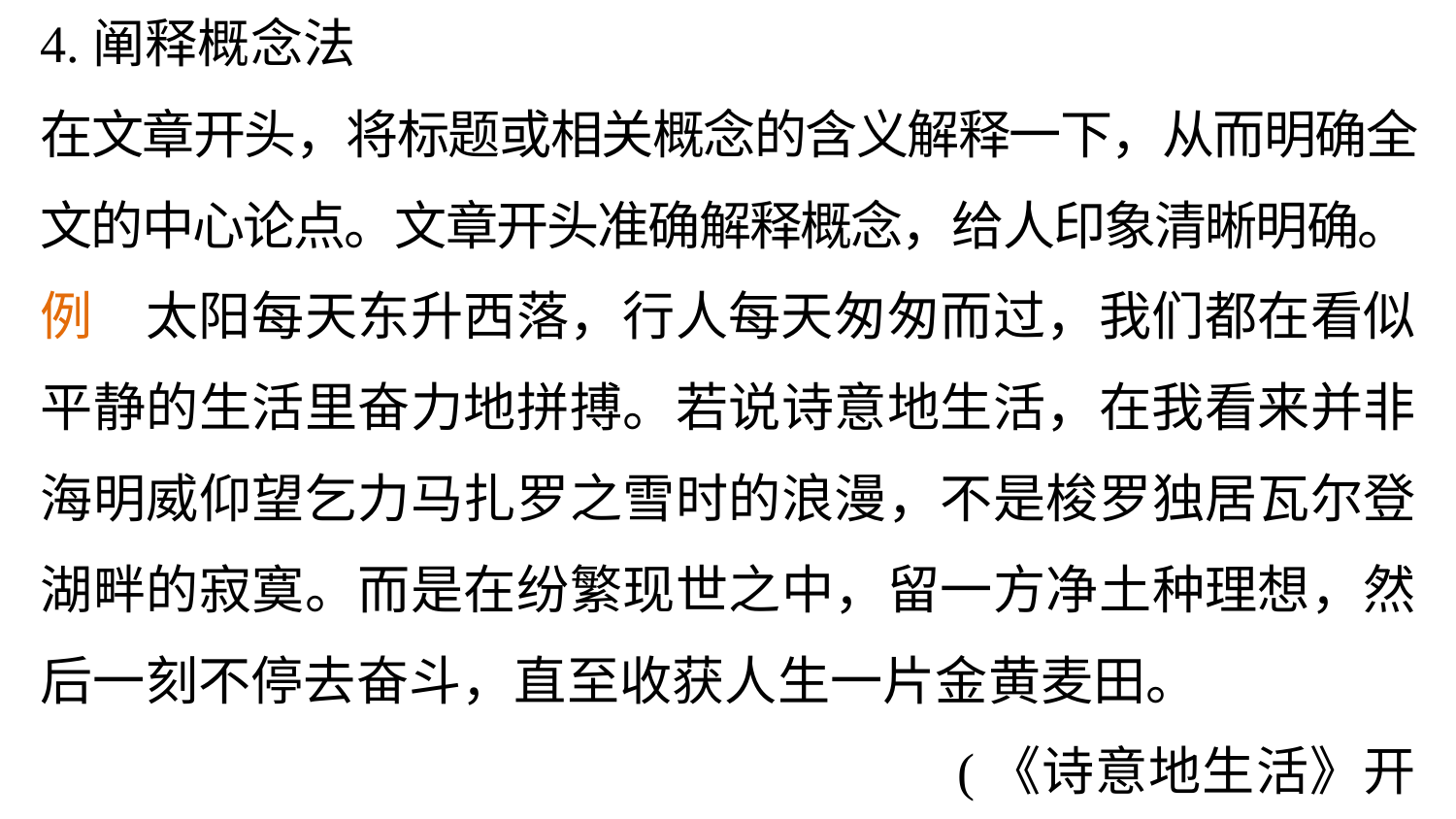

4.阐释概念法
在文章开头，将标题或相关概念的含义解释一下，从而明确全文的中心论点。文章开头准确解释概念，给人印象清晰明确。
例　太阳每天东升西落，行人每天匆匆而过，我们都在看似平静的生活里奋力地拼搏。若说诗意地生活，在我看来并非海明威仰望乞力马扎罗之雪时的浪漫，不是梭罗独居瓦尔登湖畔的寂寞。而是在纷繁现世之中，留一方净土种理想，然后一刻不停去奋斗，直至收获人生一片金黄麦田。
                                                                 (《诗意地生活》开头)